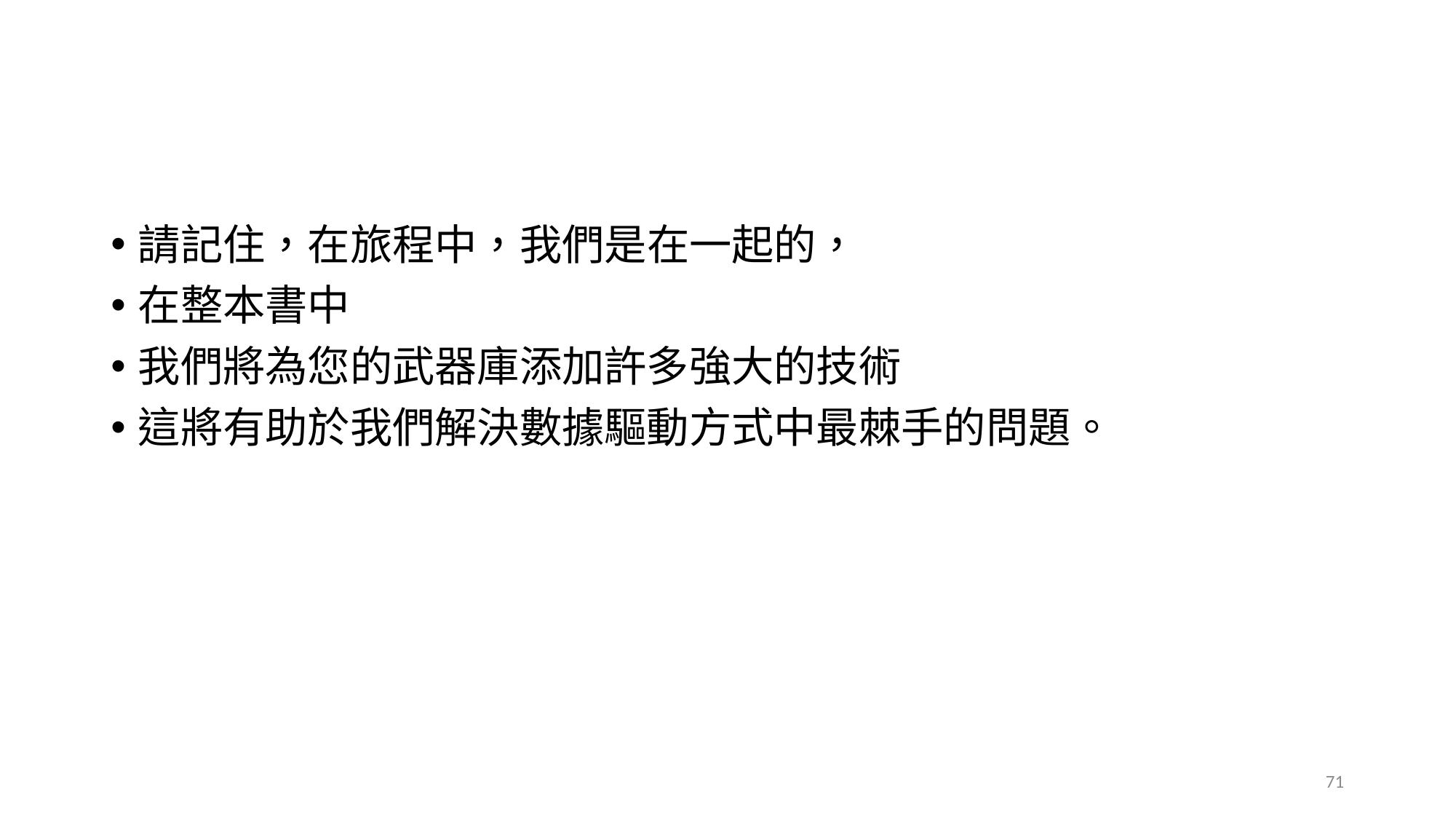

#
請記住，在旅程中，我們是在一起的，
在整本書中
我們將為您的武器庫添加許多強大的技術
這將有助於我們解決數據驅動方式中最棘手的問題。
71